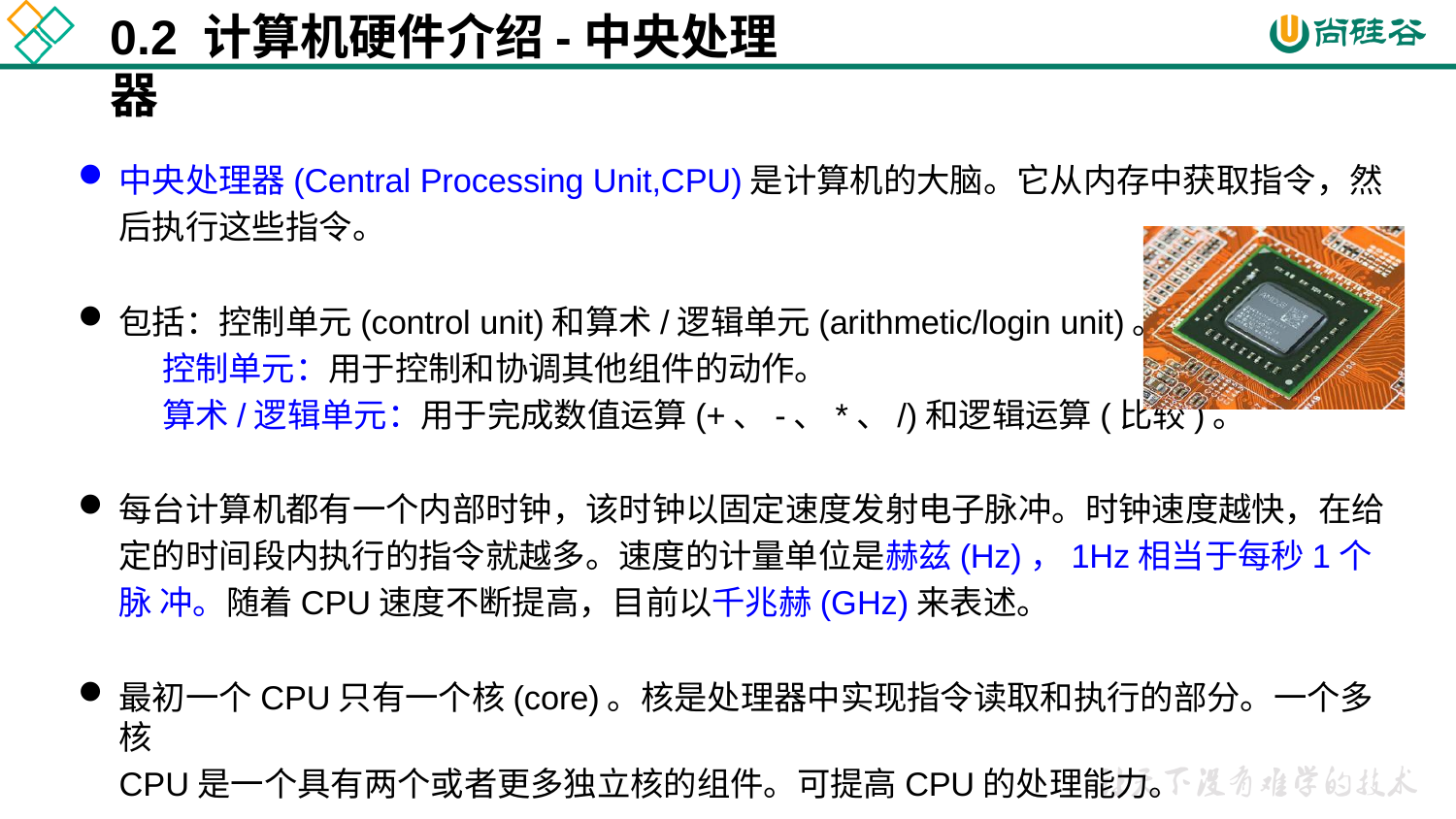

# 0.2 计算机硬件介绍-中央处理器
中央处理器(Central Processing Unit,CPU)是计算机的大脑。它从内存中获取指令，然
后执行这些指令。

包括：控制单元(control unit)和算术/逻辑单元(arithmetic/login unit)。
控制单元：用于控制和协调其他组件的动作。
算术/逻辑单元：用于完成数值运算(+、-、*、/)和逻辑运算(比较)。

每台计算机都有一个内部时钟，该时钟以固定速度发射电子脉冲。时钟速度越快，在给 定的时间段内执行的指令就越多。速度的计量单位是赫兹(Hz)，1Hz相当于每秒1个脉 冲。随着CPU速度不断提高，目前以千兆赫(GHz)来表述。

最初一个CPU只有一个核(core)。核是处理器中实现指令读取和执行的部分。一个多核
CPU是一个具有两个或者更多独立核的组件。可提高CPU的处理能力。